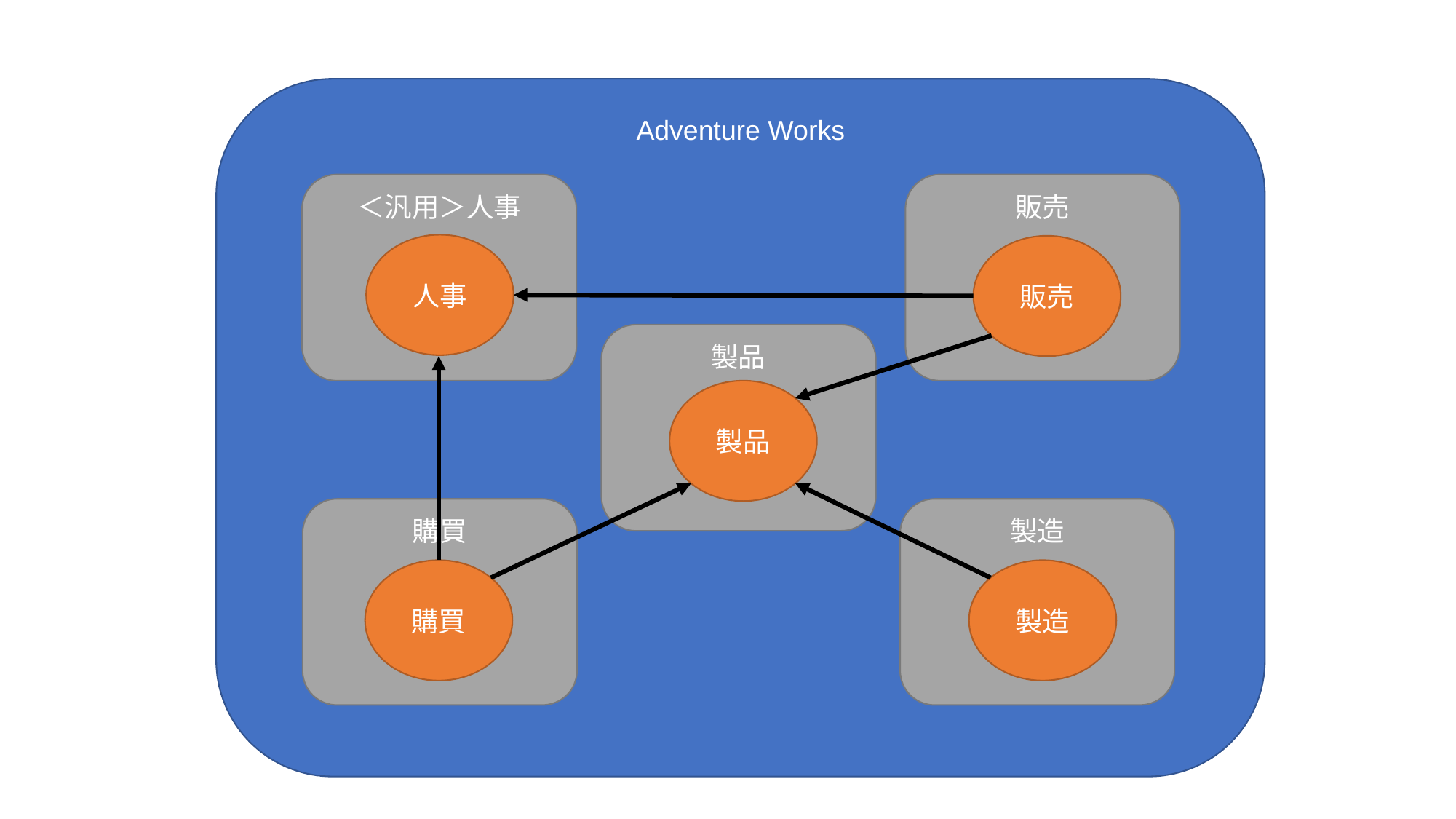

Adventure Works
＜汎用＞人事
販売
人事
販売
製品
製品
購買
製造
購買
製造